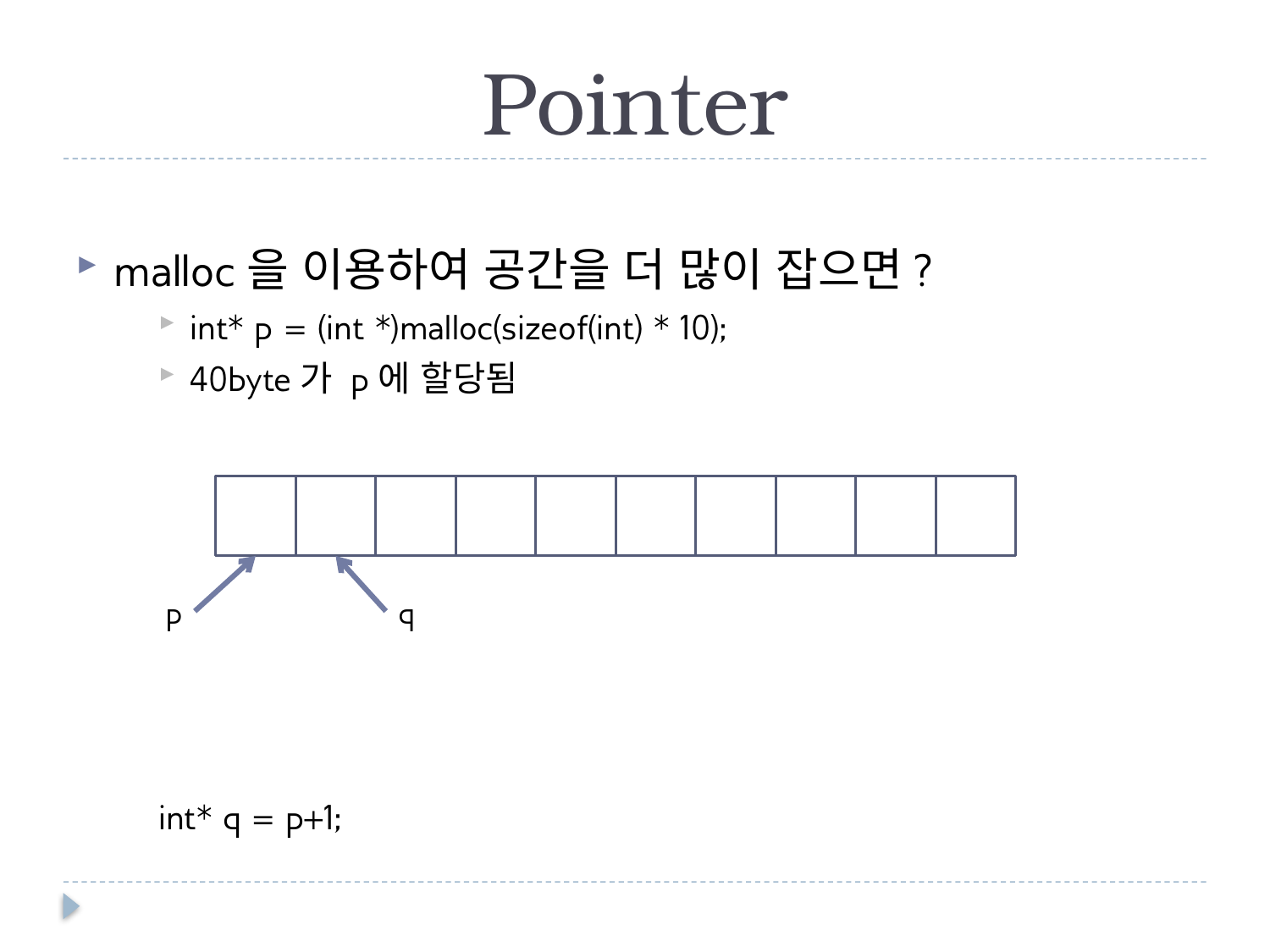

# Pointer

malloc을 이용하여 공간을 더 많이 잡으면?
int* p = (int *)malloc(sizeof(int) * 10);
40byte가 p에 할당됨

int* q = p+1;

p
q